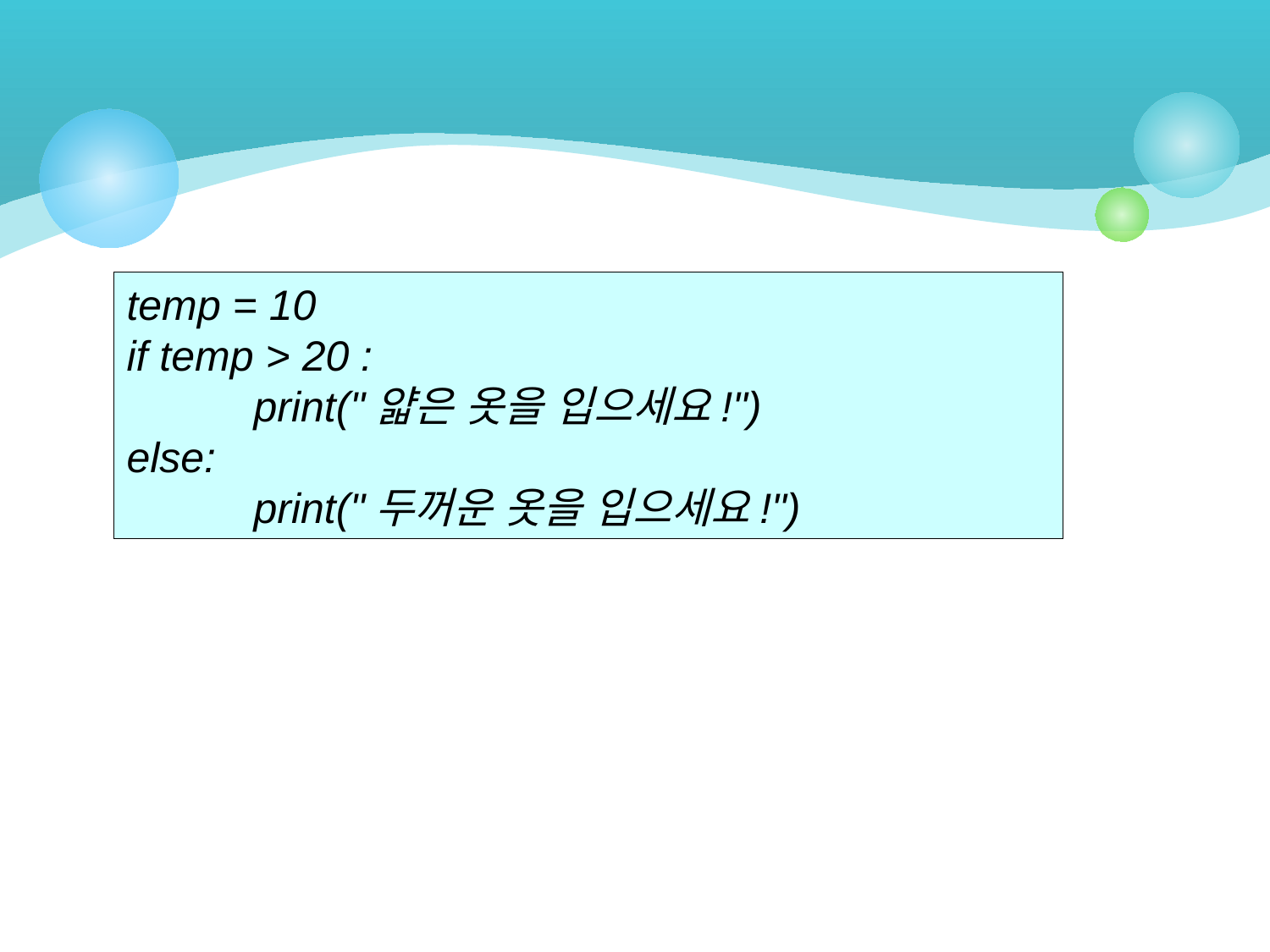

#
temp = 10
if temp > 20 :
	print("얇은 옷을 입으세요!")
else:
	print("두꺼운 옷을 입으세요!")